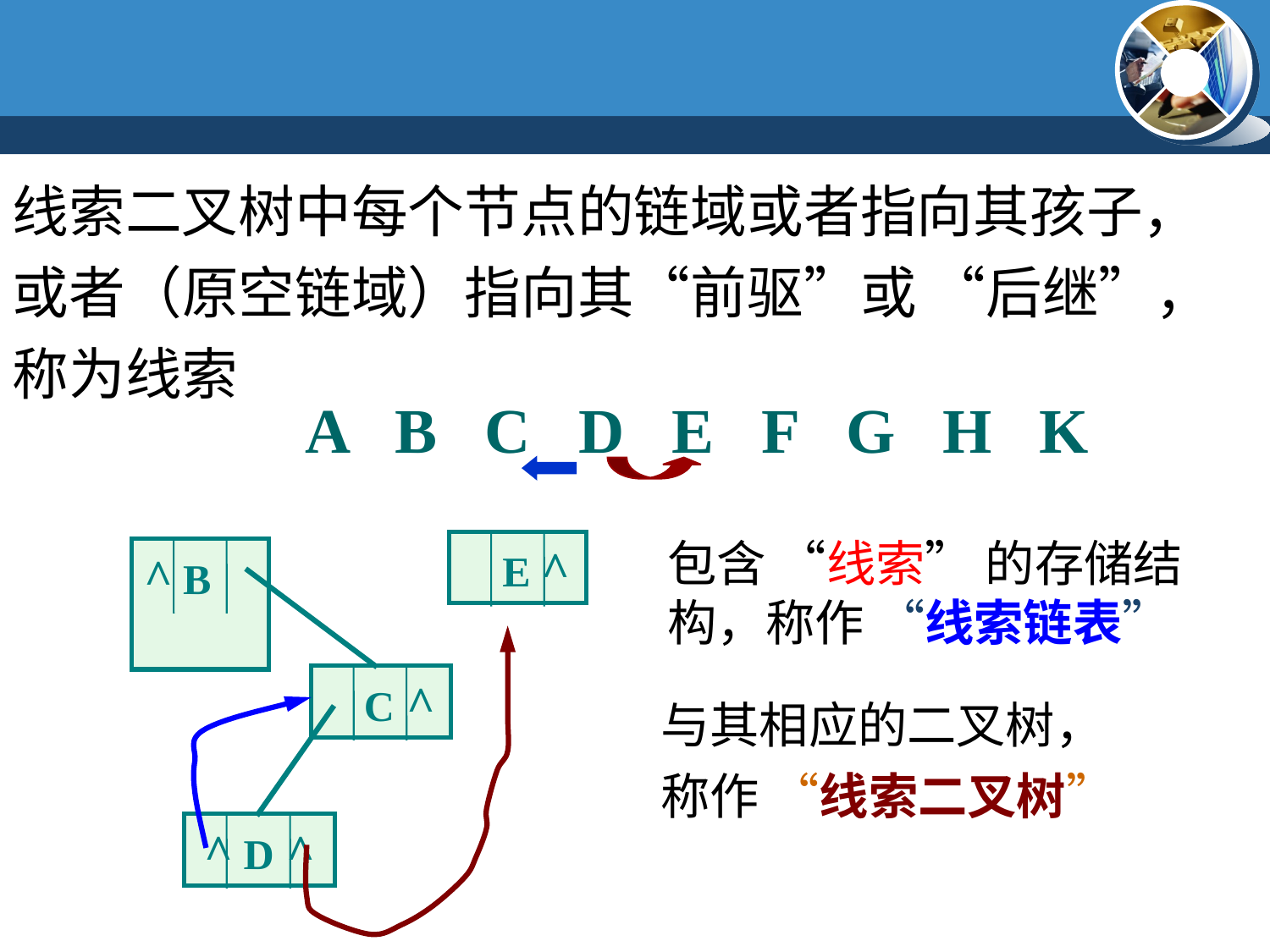

线索二叉树中每个节点的链域或者指向其孩子，或者（原空链域）指向其“前驱”或 “后继”，称为线索
A   B   C   D   E   F   G   H   K

包含 “线索” 的存储结构，称作 “线索链表”
   E ^

^ B

   C ^

与其相应的二叉树，称作 “线索二叉树”

^ D ^